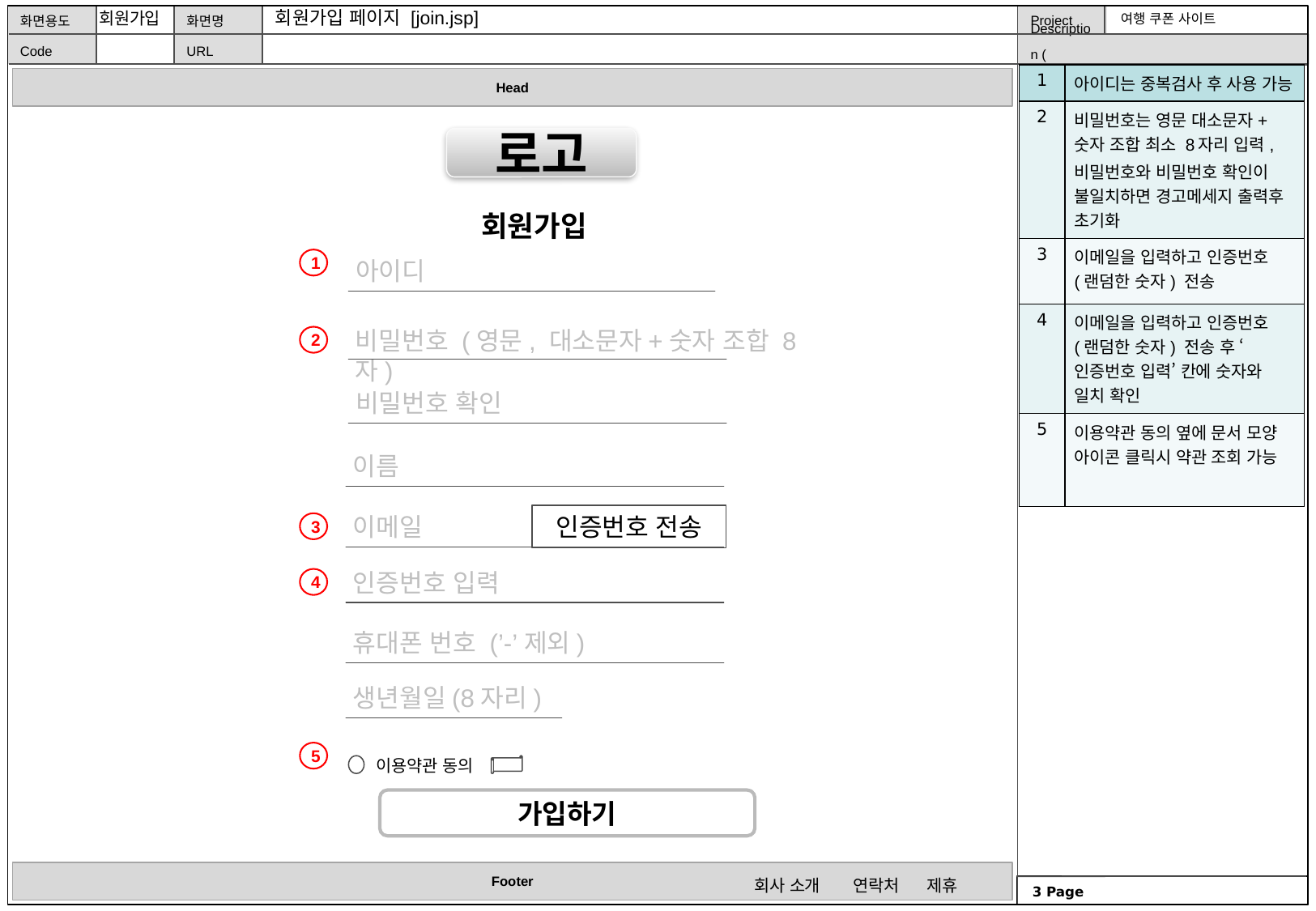

회원가입 페이지 [join.jsp]
회원가입
여행 쿠폰 사이트
| 1 | 아이디는 중복검사 후 사용 가능 |
| --- | --- |
| 2 | 비밀번호는 영문 대소문자+숫자 조합 최소 8자리 입력, 비밀번호와 비밀번호 확인이 불일치하면 경고메세지 출력후 초기화 |
| 3 | 이메일을 입력하고 인증번호(랜덤한 숫자) 전송 |
| 4 | 이메일을 입력하고 인증번호(랜덤한 숫자) 전송 후 ‘인증번호 입력’ 칸에 숫자와 일치 확인 |
| 5 | 이용약관 동의 옆에 문서 모양 아이콘 클릭시 약관 조회 가능 |
로고
회원가입
1
아이디
비밀번호 (영문, 대소문자+숫자 조합 8자)
2
비밀번호 확인
이름
이메일
인증번호 전송
3
인증번호 입력
4
휴대폰 번호 (’-’제외)
생년월일(8자리)
5
이용약관 동의

가입하기
 회사 소개       연락처      제휴